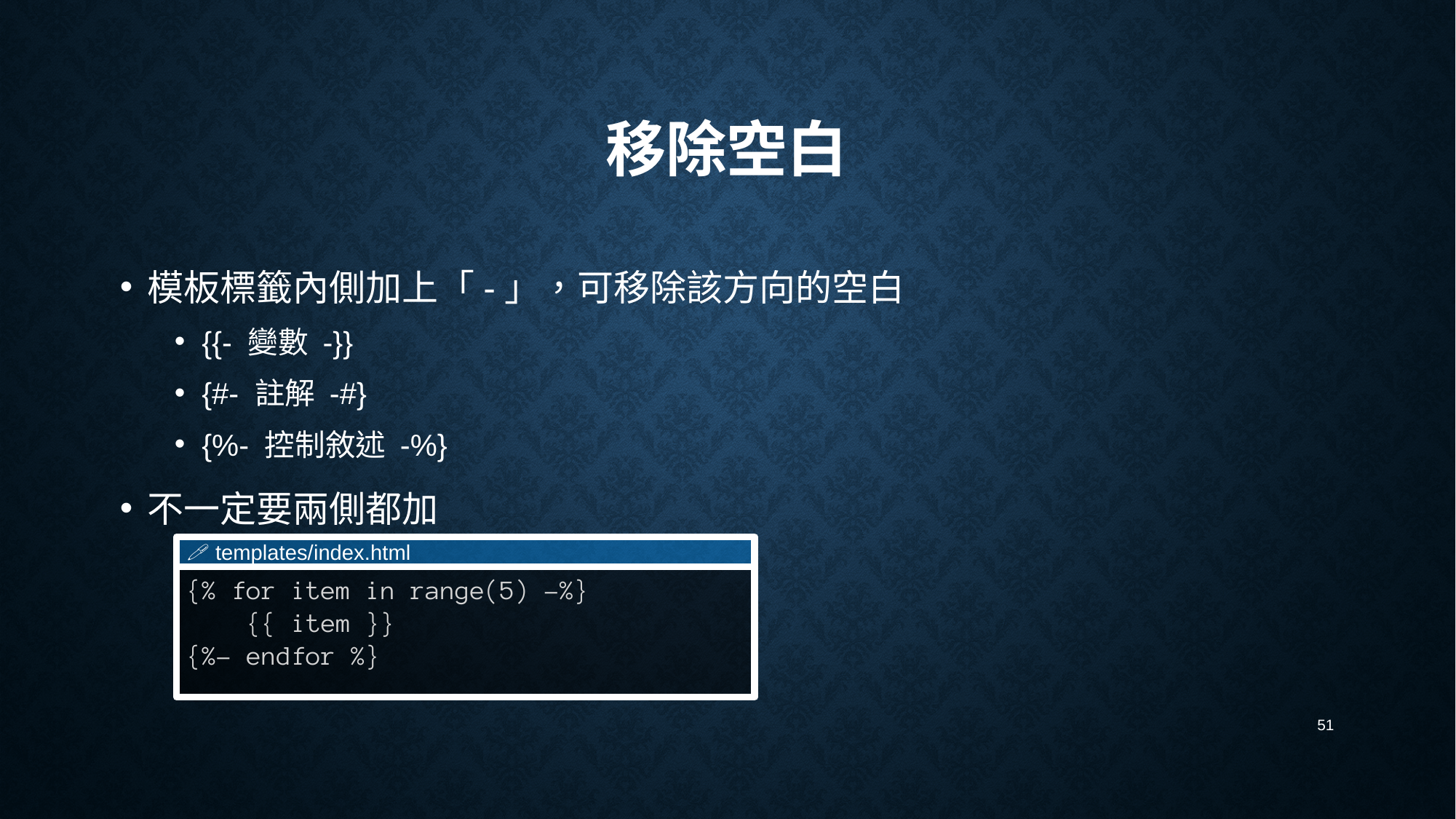

# 移除空白
模板標籤內側加上「-」，可移除該方向的空白
{{- 變數 -}}
{#- 註解 -#}
{%- 控制敘述 -%}
不一定要兩側都加
🖊 templates/index.html
{% for item in range(5) -%}
    {{ item }}
{%- endfor %}
51